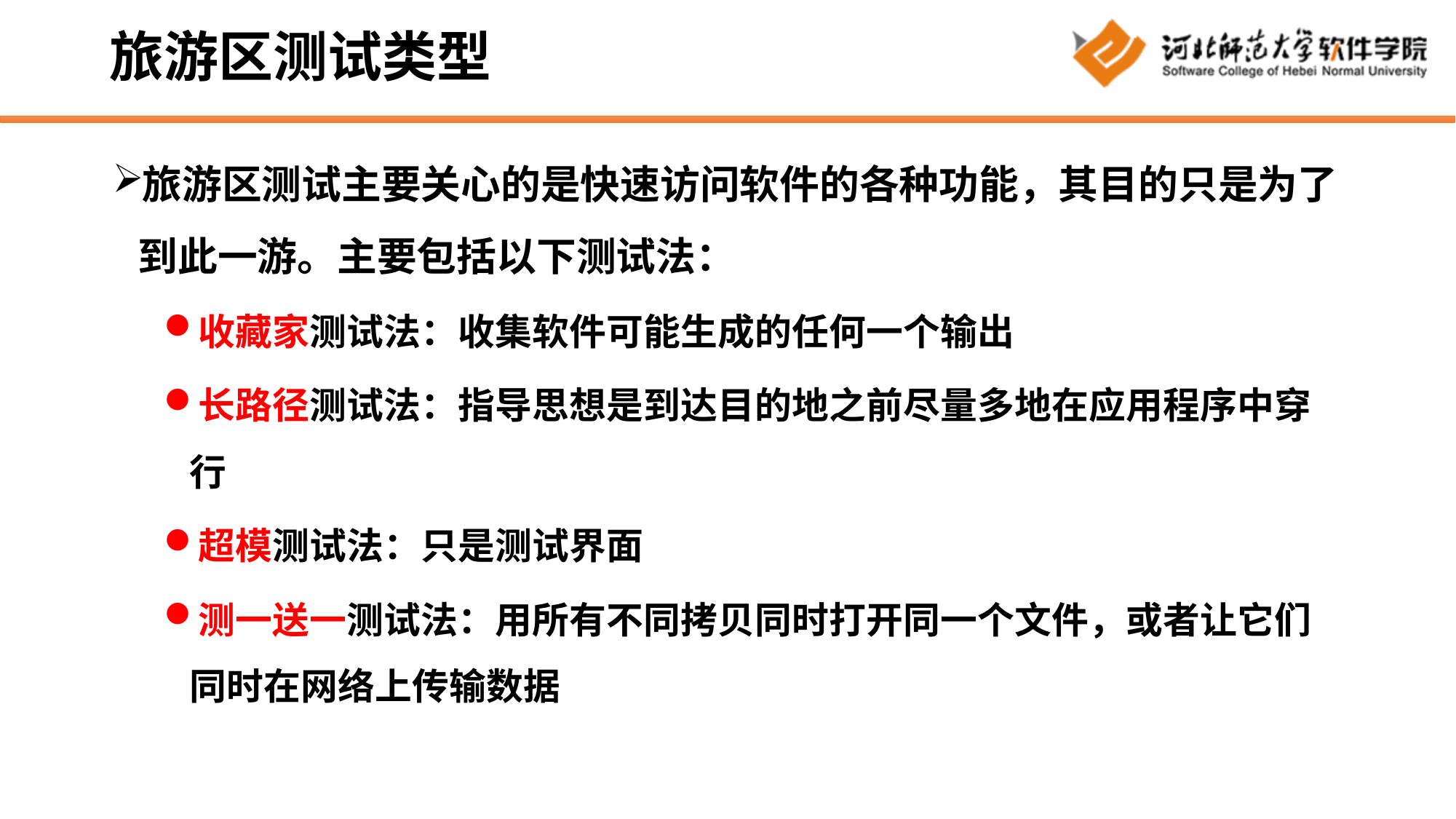

# 旅游区测试类型
旅游区测试主要关心的是快速访问软件的各种功能，其目的只是为了到此一游。主要包括以下测试法：
收藏家测试法：收集软件可能生成的任何一个输出
长路径测试法：指导思想是到达目的地之前尽量多地在应用程序中穿行
超模测试法：只是测试界面
测一送一测试法：用所有不同拷贝同时打开同一个文件，或者让它们同时在网络上传输数据